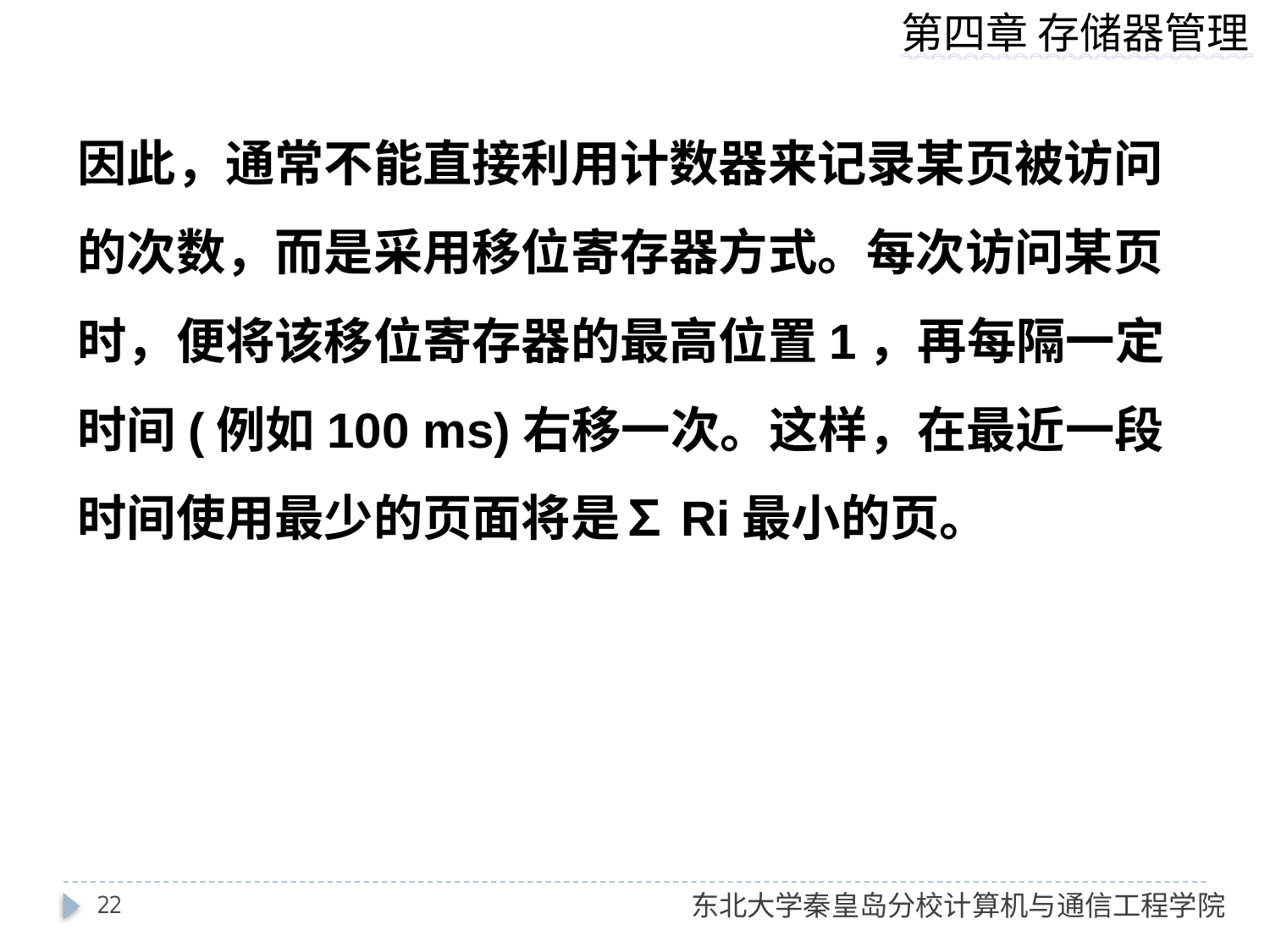

因此，通常不能直接利用计数器来记录某页被访问的次数，而是采用移位寄存器方式。每次访问某页时，便将该移位寄存器的最高位置1，再每隔一定时间(例如100 ms)右移一次。这样，在最近一段时间使用最少的页面将是∑Ri最小的页。
22